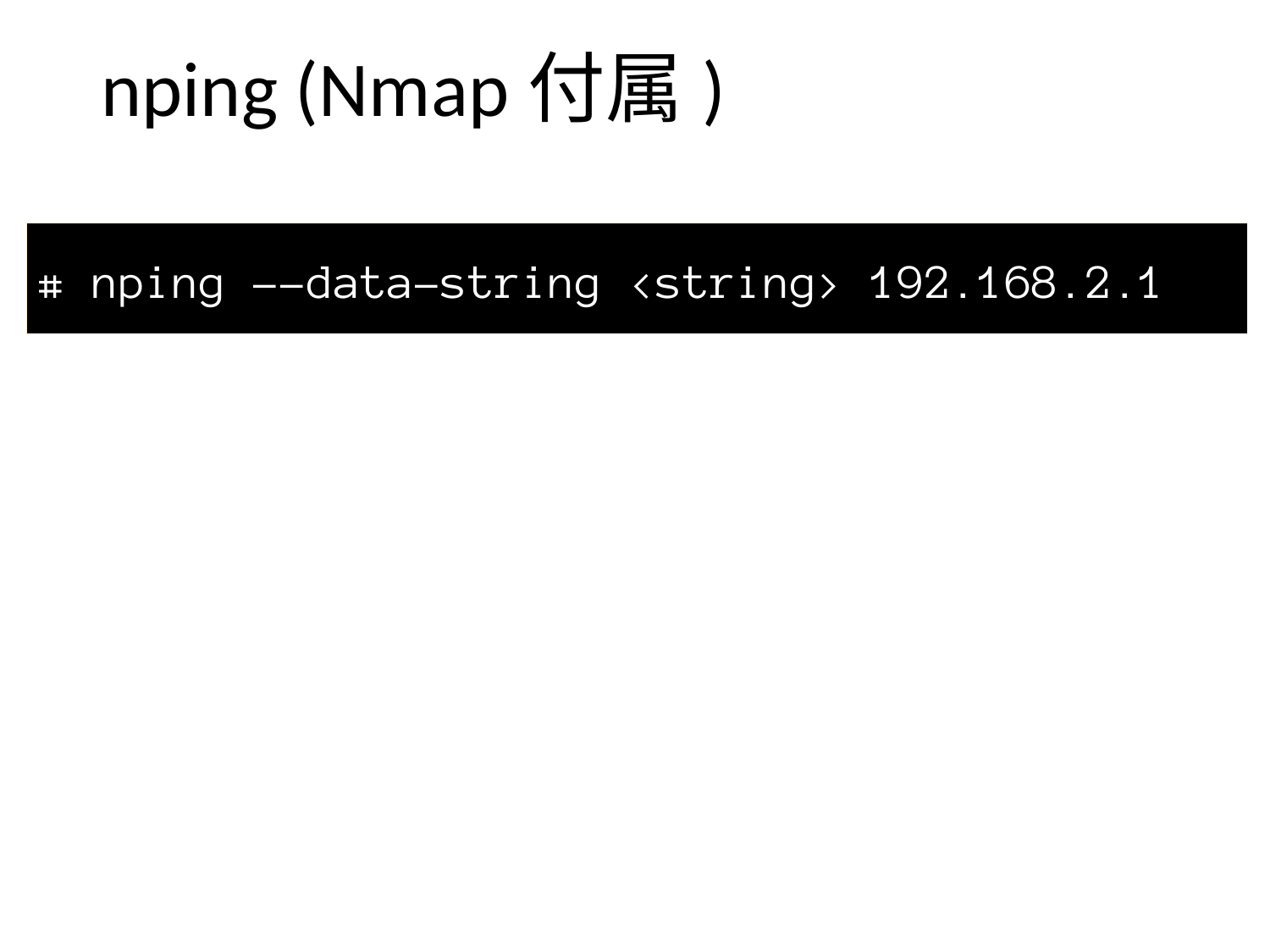

# nping (Nmap付属)
# nping --data-string <string> 192.168.2.1